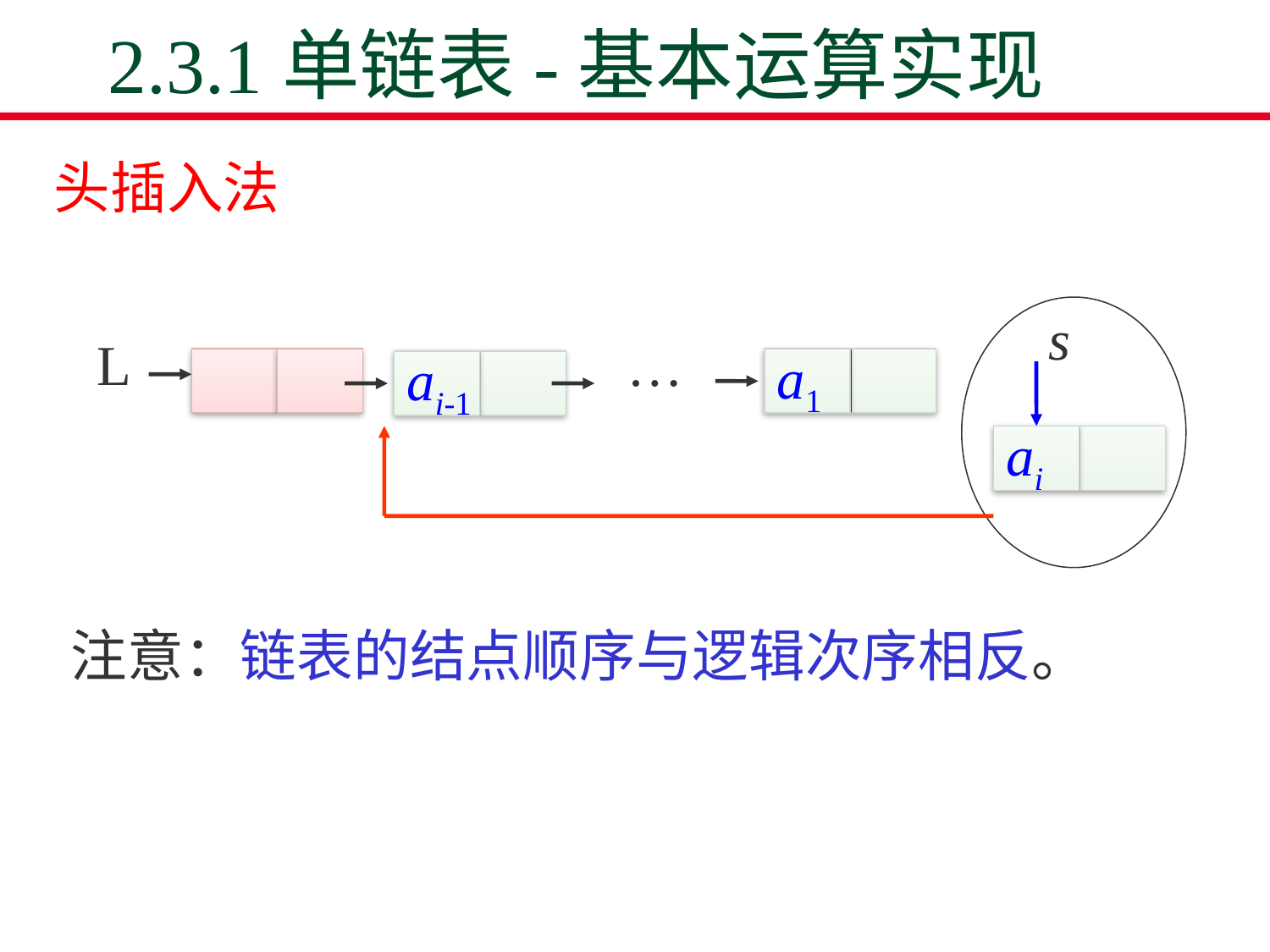

# 2.3.1单链表-基本运算实现
 头插入法

s
L
…

a1

ai-1

ai

注意：链表的结点顺序与逻辑次序相反。